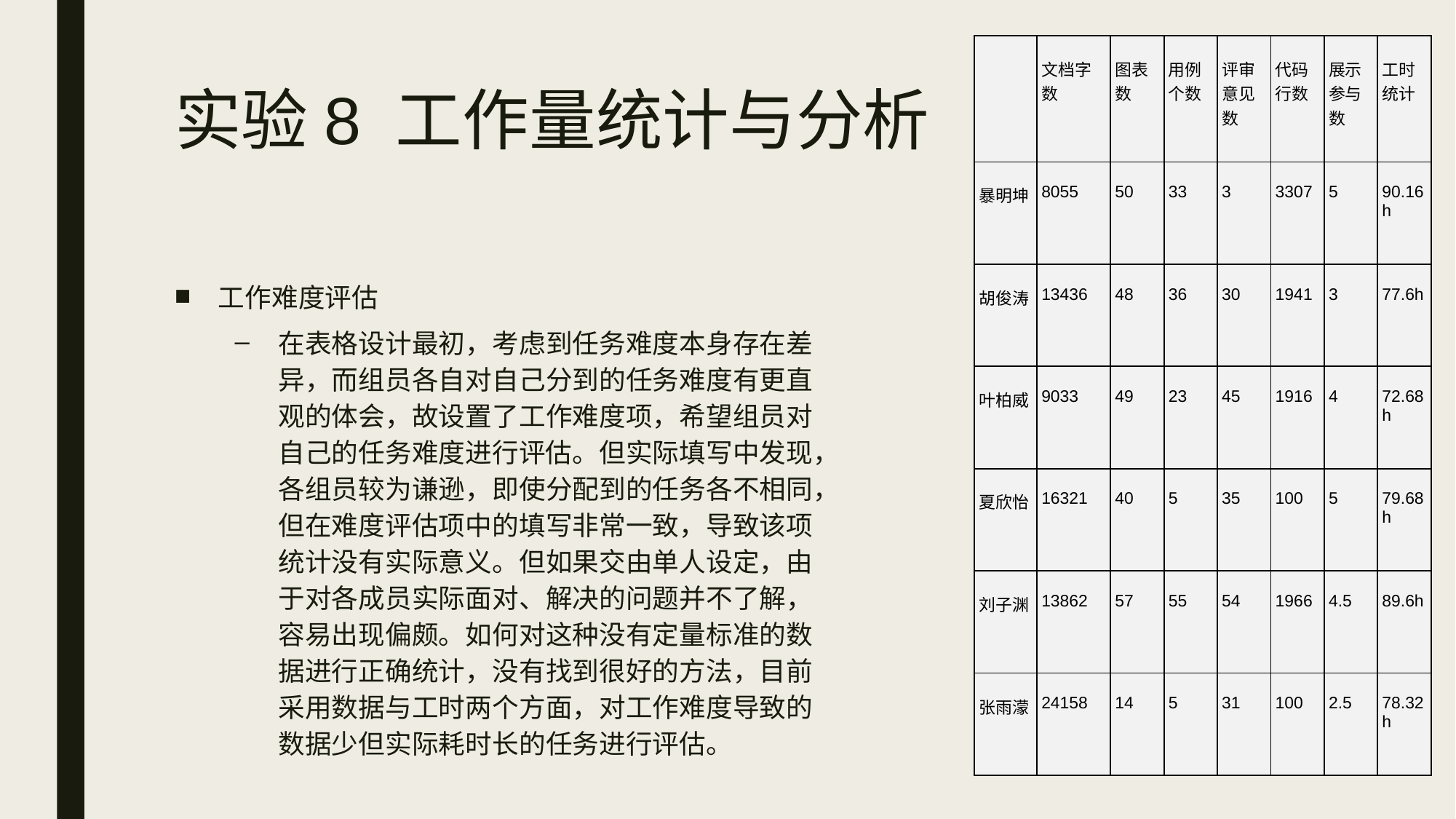

|  | 文档字数 | 图表数 | 用例个数 | 评审意见数 | 代码行数 | 展示参与数 | 工时统计 |
| --- | --- | --- | --- | --- | --- | --- | --- |
| 暴明坤 | 8055 | 50 | 33 | 3 | 3307 | 5 | 90.16h |
| 胡俊涛 | 13436 | 48 | 36 | 30 | 1941 | 3 | 77.6h |
| 叶柏威 | 9033 | 49 | 23 | 45 | 1916 | 4 | 72.68h |
| 夏欣怡 | 16321 | 40 | 5 | 35 | 100 | 5 | 79.68h |
| 刘子渊 | 13862 | 57 | 55 | 54 | 1966 | 4.5 | 89.6h |
| 张雨濛 | 24158 | 14 | 5 | 31 | 100 | 2.5 | 78.32h |
# 实验8 工作量统计与分析
工作难度评估
在表格设计最初，考虑到任务难度本身存在差异，而组员各自对自己分到的任务难度有更直观的体会，故设置了工作难度项，希望组员对自己的任务难度进行评估。但实际填写中发现，各组员较为谦逊，即使分配到的任务各不相同，但在难度评估项中的填写非常一致，导致该项统计没有实际意义。但如果交由单人设定，由于对各成员实际面对、解决的问题并不了解，容易出现偏颇。如何对这种没有定量标准的数据进行正确统计，没有找到很好的方法，目前采用数据与工时两个方面，对工作难度导致的数据少但实际耗时长的任务进行评估。